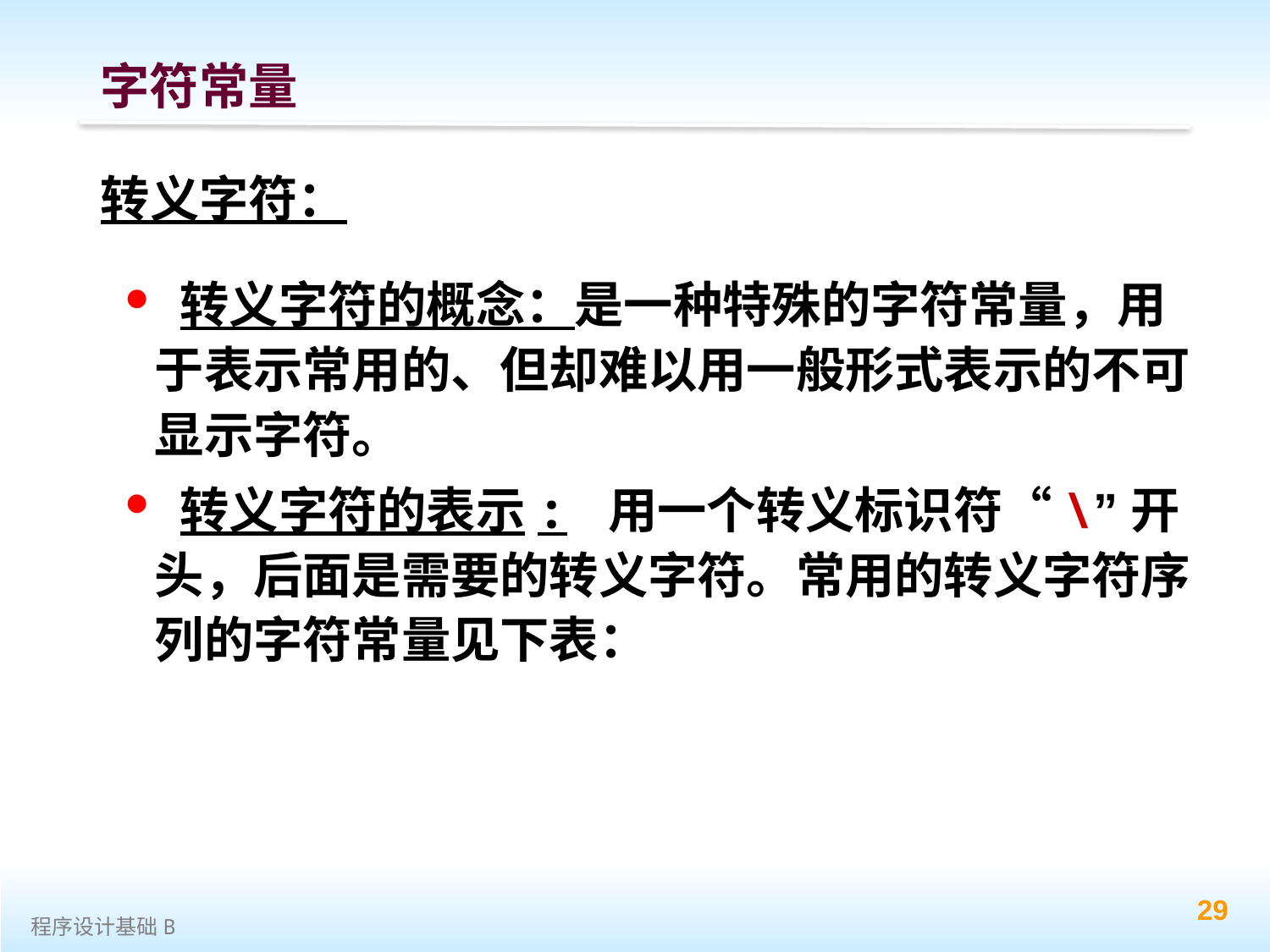

字符常量
转义字符：
 转义字符的概念：是一种特殊的字符常量，用于表示常用的、但却难以用一般形式表示的不可显示字符。
 转义字符的表示: 用一个转义标识符“\”开头，后面是需要的转义字符。常用的转义字符序列的字符常量见下表：
29